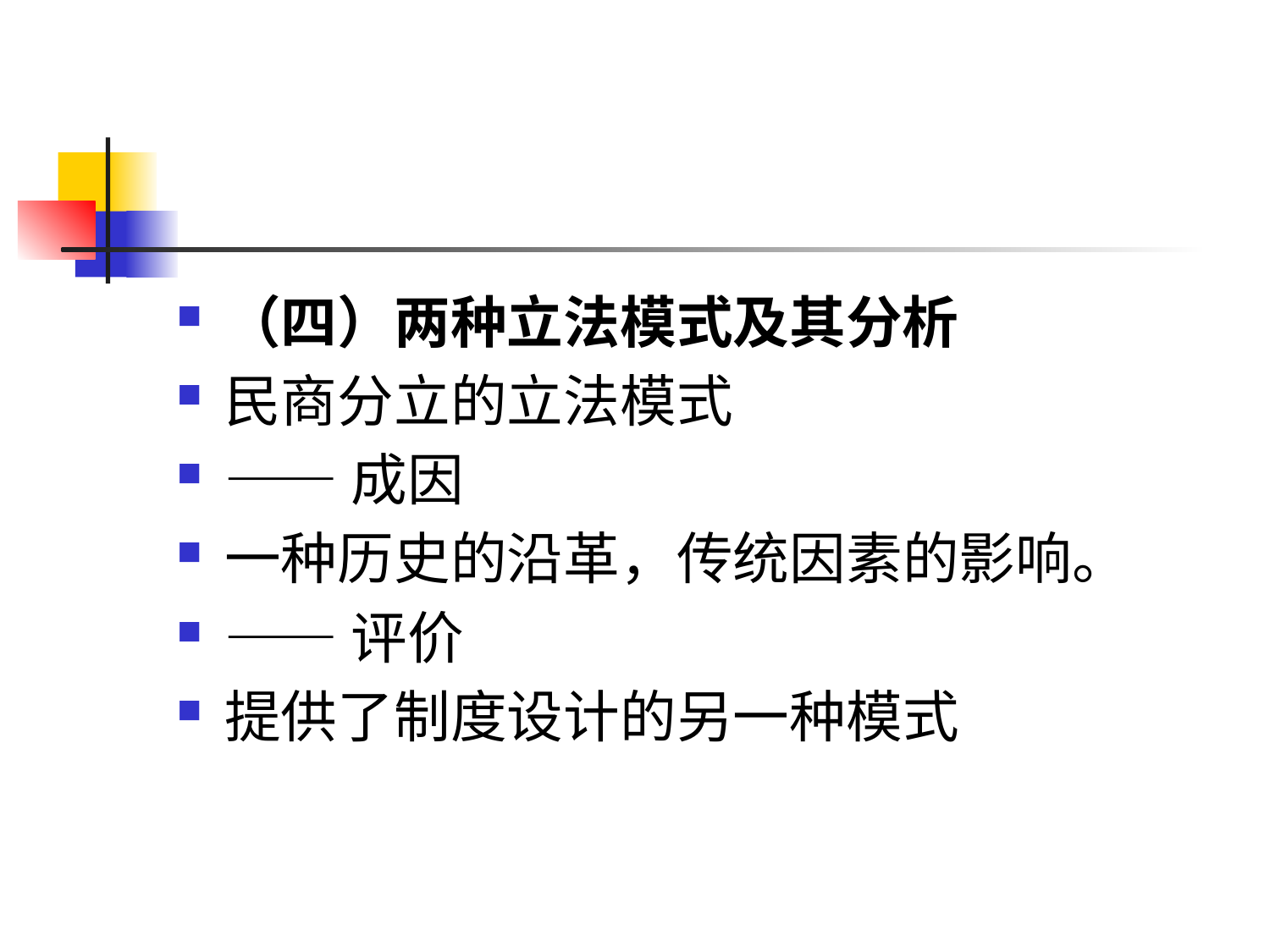

#
（四）两种立法模式及其分析
民商分立的立法模式
——成因
一种历史的沿革，传统因素的影响。
——评价
提供了制度设计的另一种模式